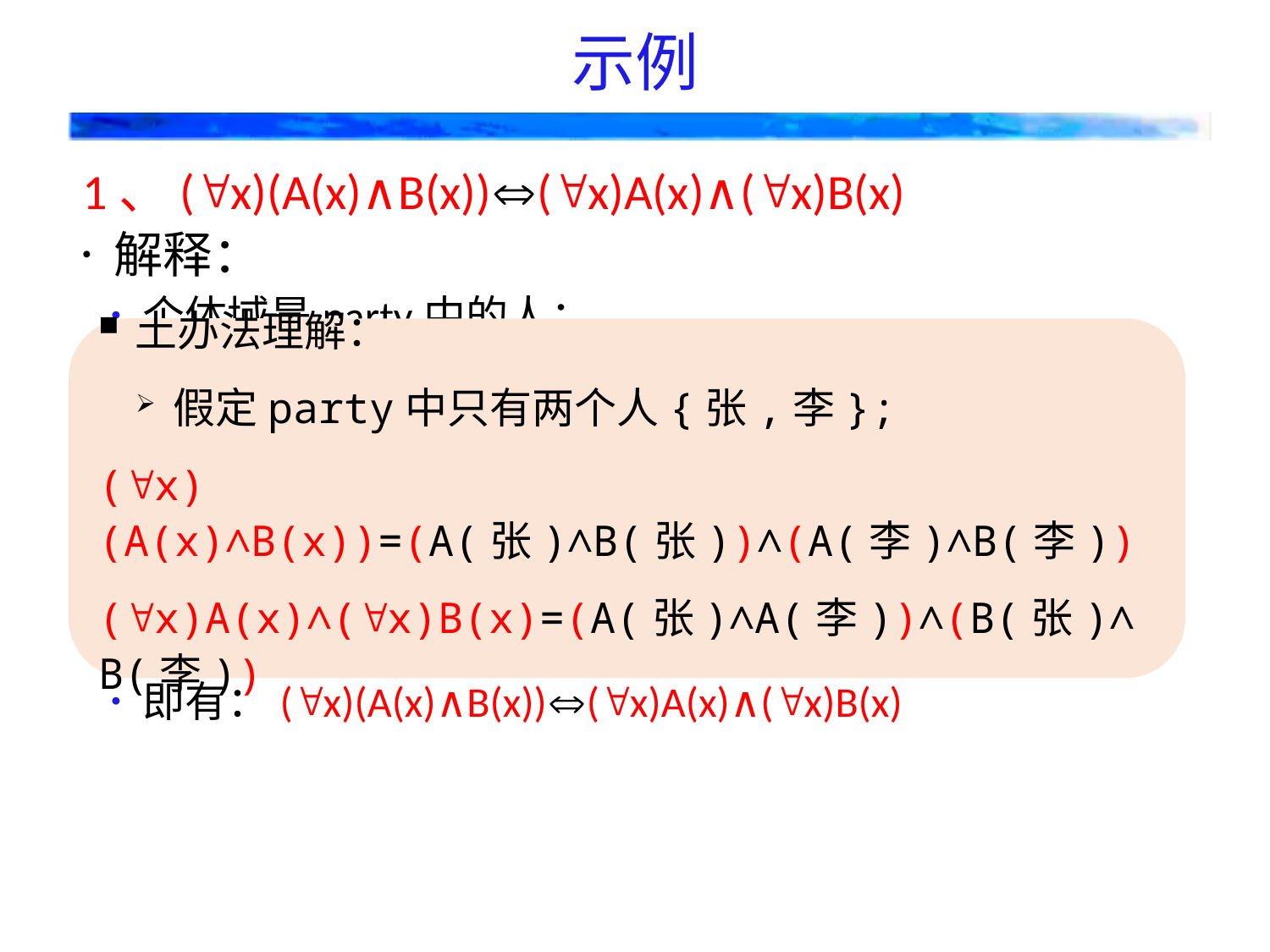

# 示例
1、(∀x)(A(x)∧B(x))⇔(∀x)A(x)∧(∀x)B(x)
解释：
个体域是party中的人；
A(x)：x唱歌， B(x) ：x跳舞
 (∀x)(A(x)∧B(x))表示：
party里的所有人既唱歌又跳舞；
(∀x)A(x)∧(∀x)B(x)表示：
party里的所有人唱歌且party里的所有人都跳舞。
两者意义是相同的。
即有：(∀x)(A(x)∧B(x))⇔(∀x)A(x)∧(∀x)B(x)
土办法理解：
假定party中只有两个人{张,李};
(∀x)(A(x)∧B(x))=(A(张)∧B(张))∧(A(李)∧B(李))
(∀x)A(x)∧(∀x)B(x)=(A(张)∧A(李))∧(B(张)∧B(李))